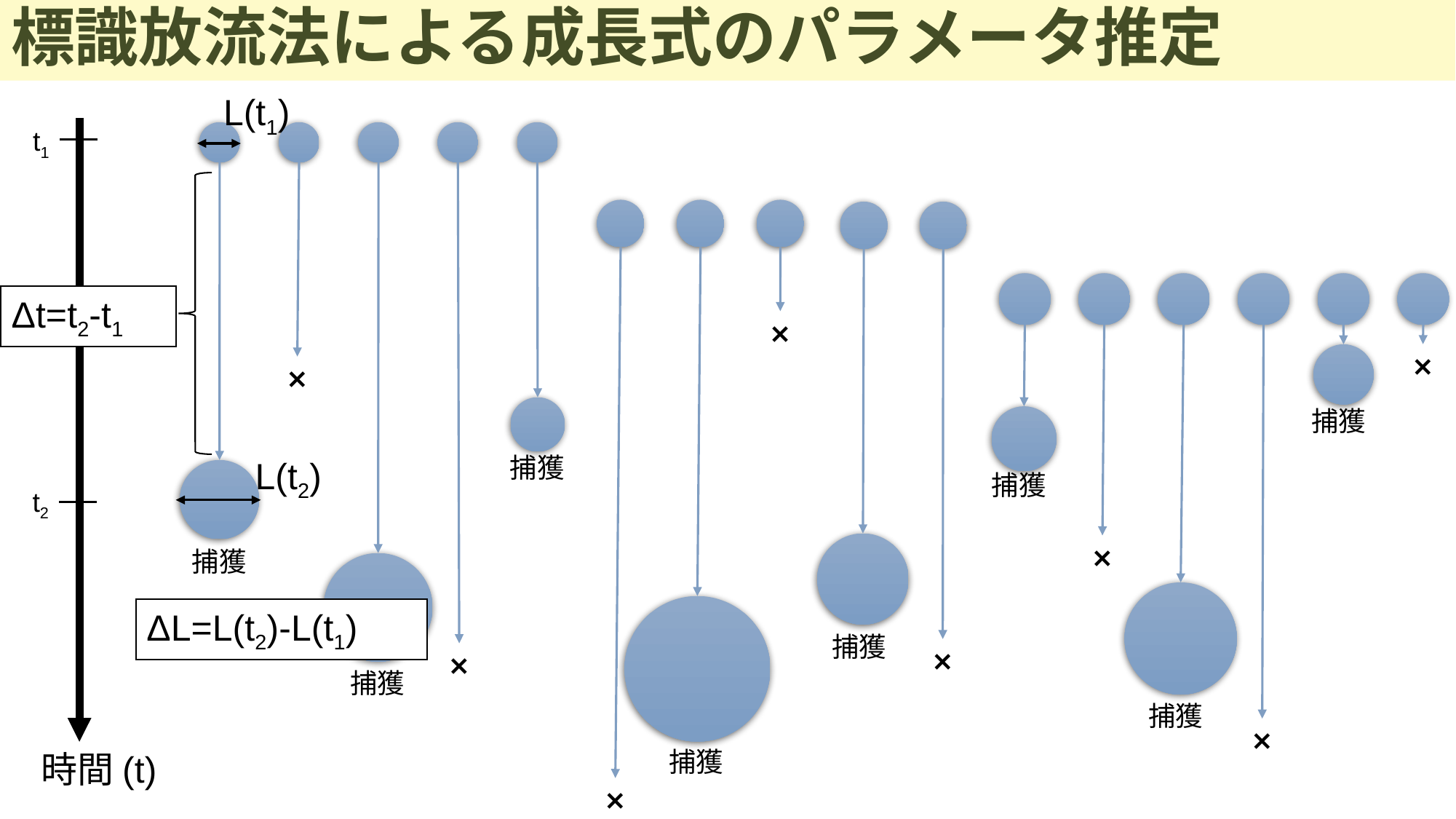

# 標識放流法による成長式のパラメータ推定
L(t1)
L(t2)
t1
t2

Δt=t2-t1

❌
❌

❌

捕獲

捕獲

捕獲

❌
捕獲

ΔL=L(t2)-L(t1)
捕獲
❌
❌
捕獲
捕獲
❌
捕獲
時間(t)
❌